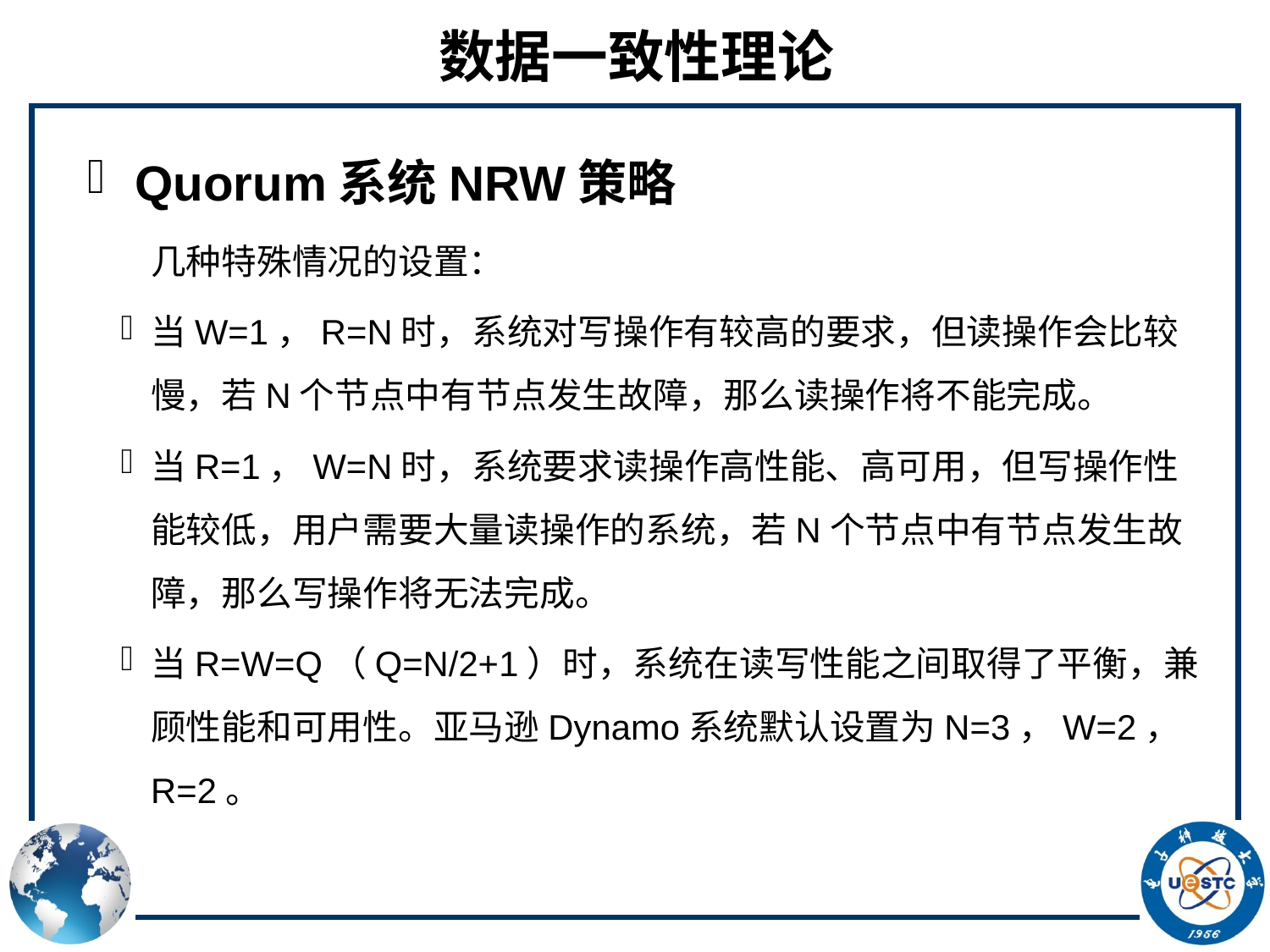

# 数据一致性理论
Quorum系统NRW策略
几种特殊情况的设置：
当W=1，R=N时，系统对写操作有较高的要求，但读操作会比较慢，若N个节点中有节点发生故障，那么读操作将不能完成。
当R=1，W=N时，系统要求读操作高性能、高可用，但写操作性能较低，用户需要大量读操作的系统，若N个节点中有节点发生故障，那么写操作将无法完成。
当R=W=Q（Q=N/2+1）时，系统在读写性能之间取得了平衡，兼顾性能和可用性。亚马逊Dynamo系统默认设置为N=3，W=2，R=2。